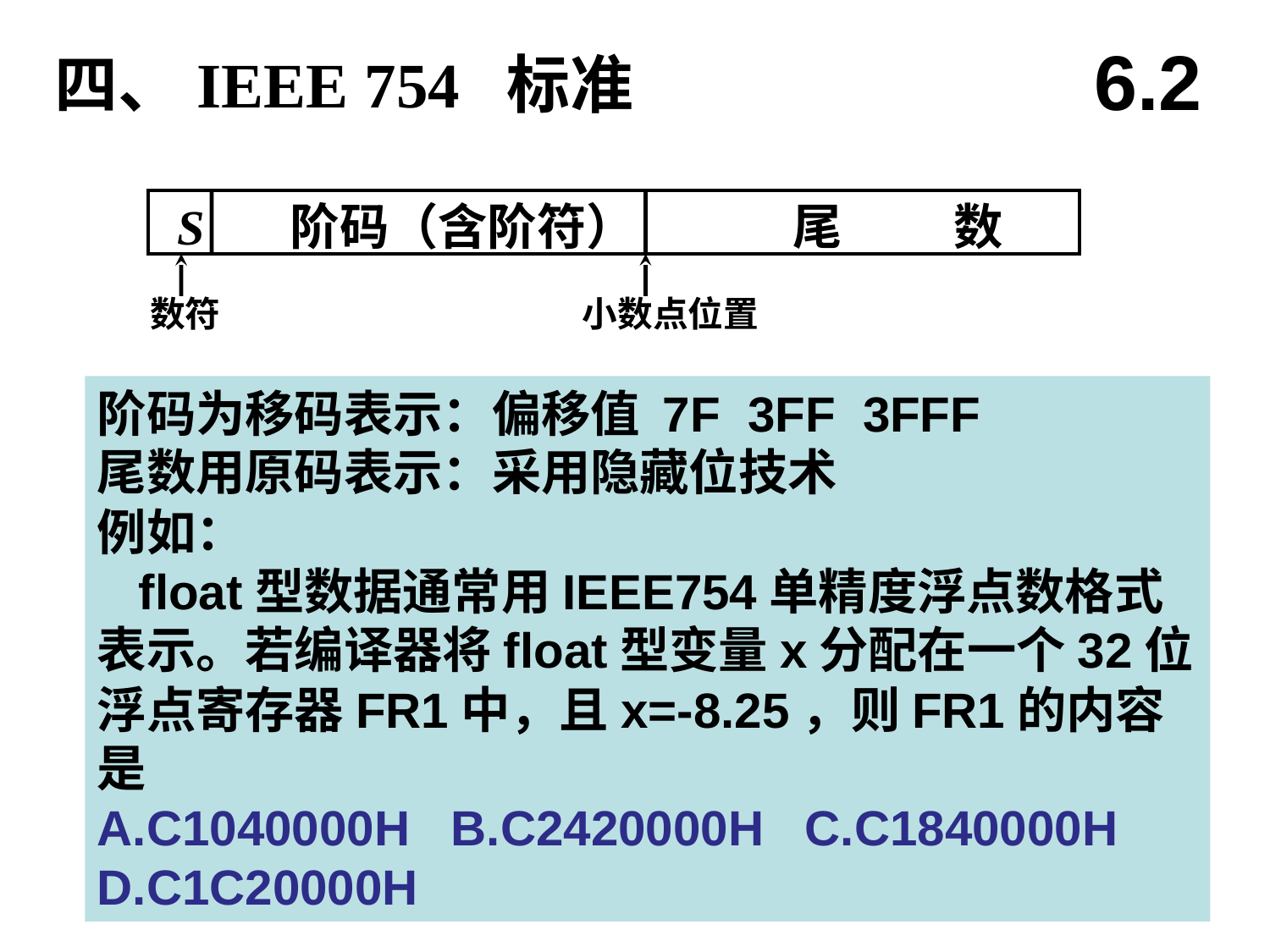

6.2
四、IEEE 754  标准
S      阶码（含阶符）              尾          数

数符
小数点位置
阶码为移码表示：偏移值 7F  3FF  3FFF
尾数用原码表示：采用隐藏位技术
例如：
   float型数据通常用IEEE754单精度浮点数格式表示。若编译器将float型变量x分配在一个32位浮点寄存器FR1中，且x=-8.25，则FR1的内容是
A.C1040000H   B.C2420000H   C.C1840000H   D.C1C20000H